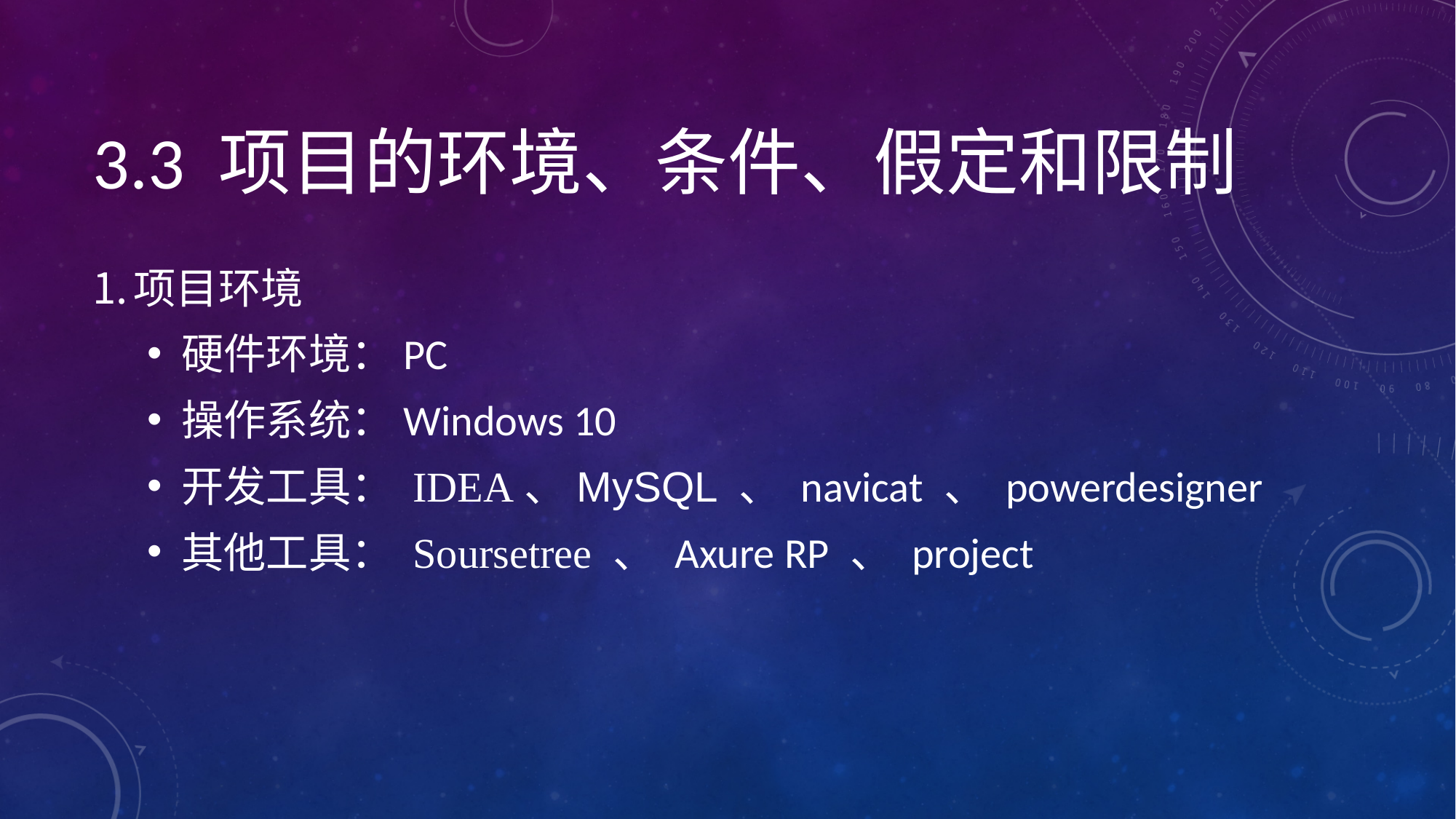

# 3.3 项目的环境、条件、假定和限制
项目环境
硬件环境：PC
操作系统：Windows 10
开发工具： IDEA、MySQL 、 navicat 、 powerdesigner
其他工具： Soursetree 、 Axure RP 、 project